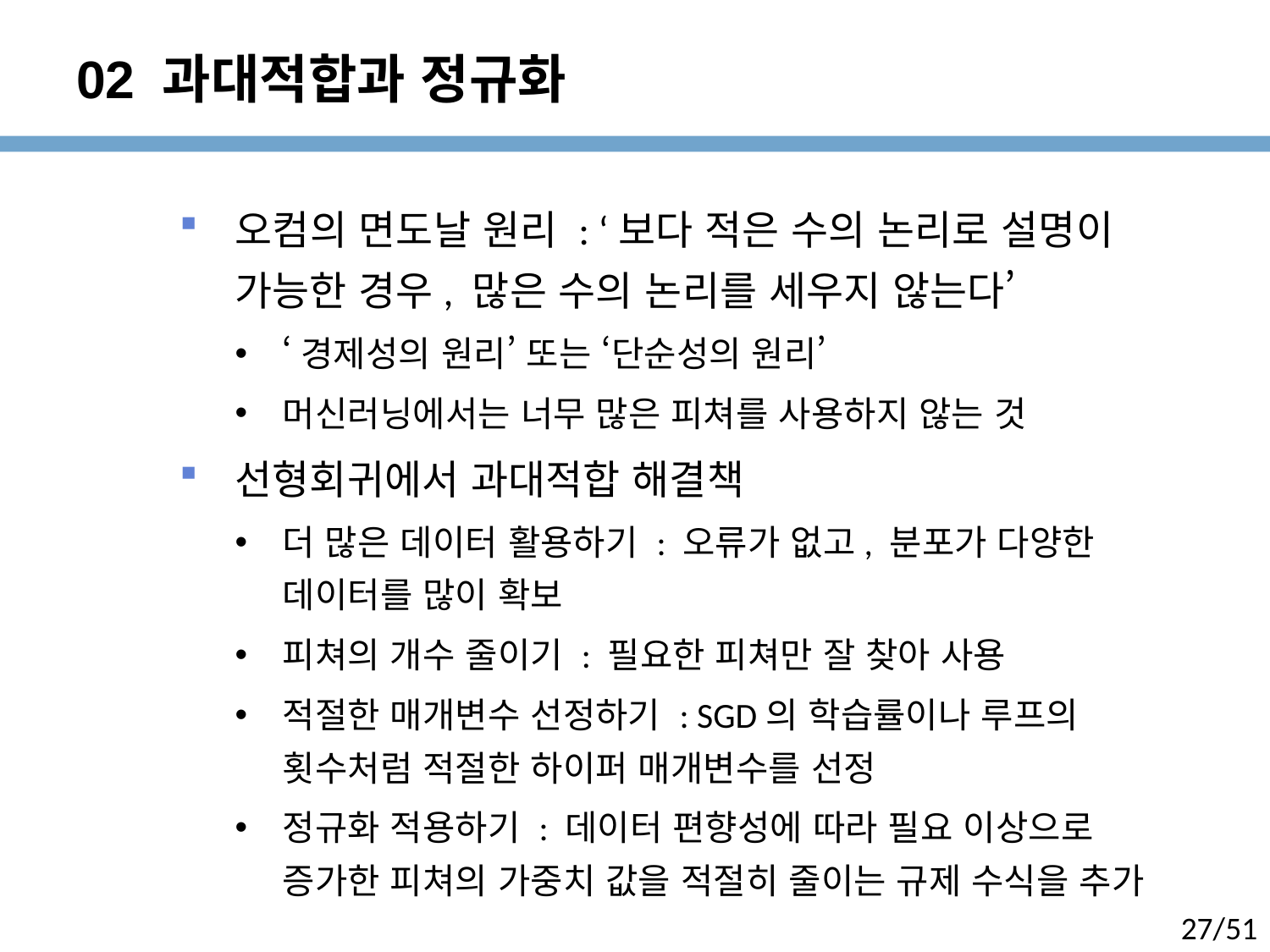

# 02 과대적합과 정규화
오컴의 면도날 원리 : ‘보다 적은 수의 논리로 설명이 가능한 경우, 많은 수의 논리를 세우지 않는다’
‘경제성의 원리’ 또는 ‘단순성의 원리’
머신러닝에서는 너무 많은 피쳐를 사용하지 않는 것
선형회귀에서 과대적합 해결책
더 많은 데이터 활용하기 : 오류가 없고, 분포가 다양한 데이터를 많이 확보
피쳐의 개수 줄이기 : 필요한 피쳐만 잘 찾아 사용
적절한 매개변수 선정하기 : SGD의 학습률이나 루프의 횟수처럼 적절한 하이퍼 매개변수를 선정
정규화 적용하기 : 데이터 편향성에 따라 필요 이상으로 증가한 피쳐의 가중치 값을 적절히 줄이는 규제 수식을 추가
27/51